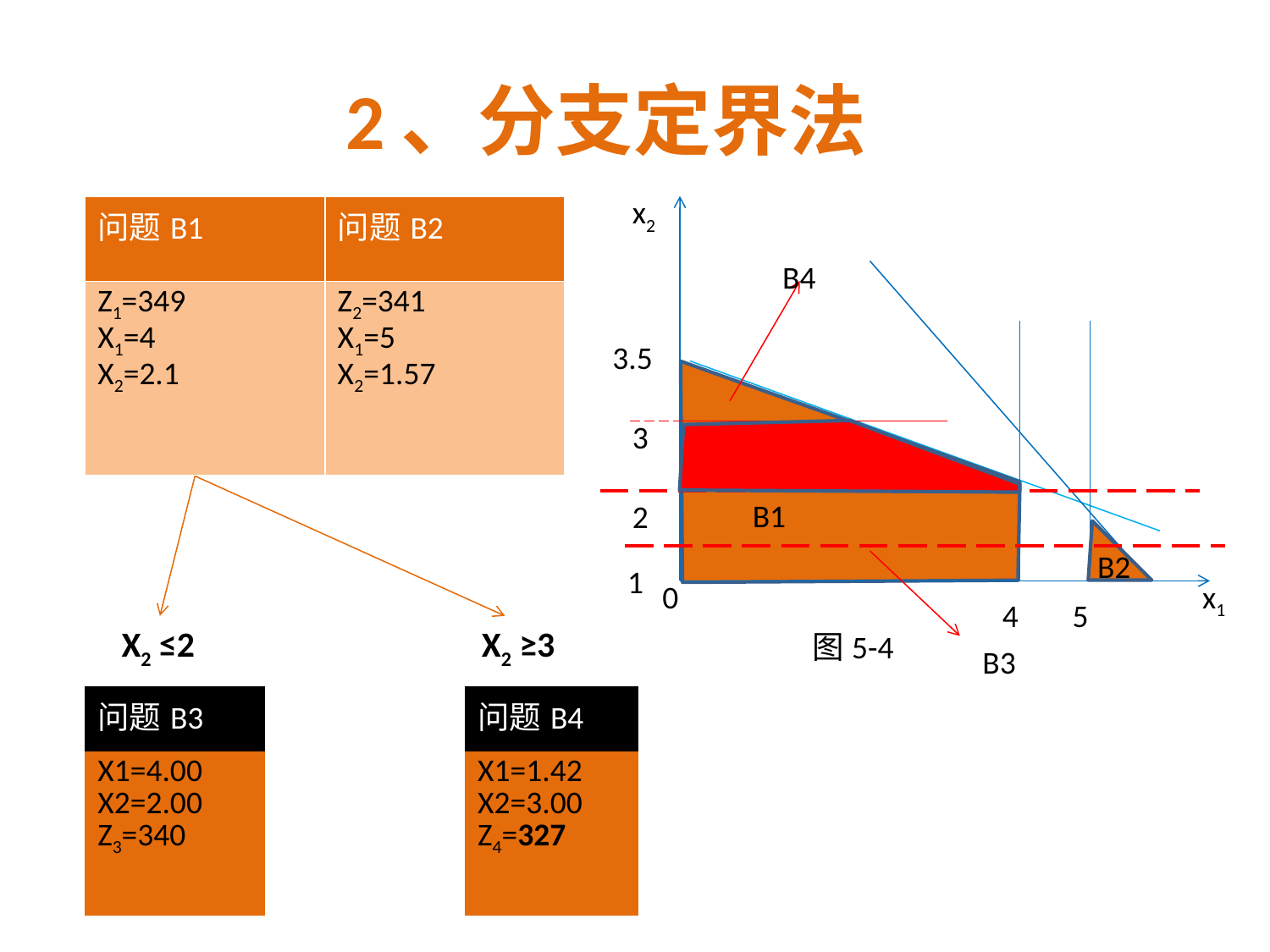

# 2、分支定界法
x2

3.5

0
x1
4
5
图5-4
| 问题B1 | 问题B2 |
| --- | --- |
| Z1=349 X1=4 X2=2.1 | Z2=341 X1=5 X2=1.57 |
B4
B3
3

B1
2
B2
1
   X2 ≤2
   X2 ≥3
| 问题B3 |
| --- |
| X1=4.00 X2=2.00 Z3=340 |
| 问题B4 |
| --- |
| X1=1.42 X2=3.00 Z4=327 |